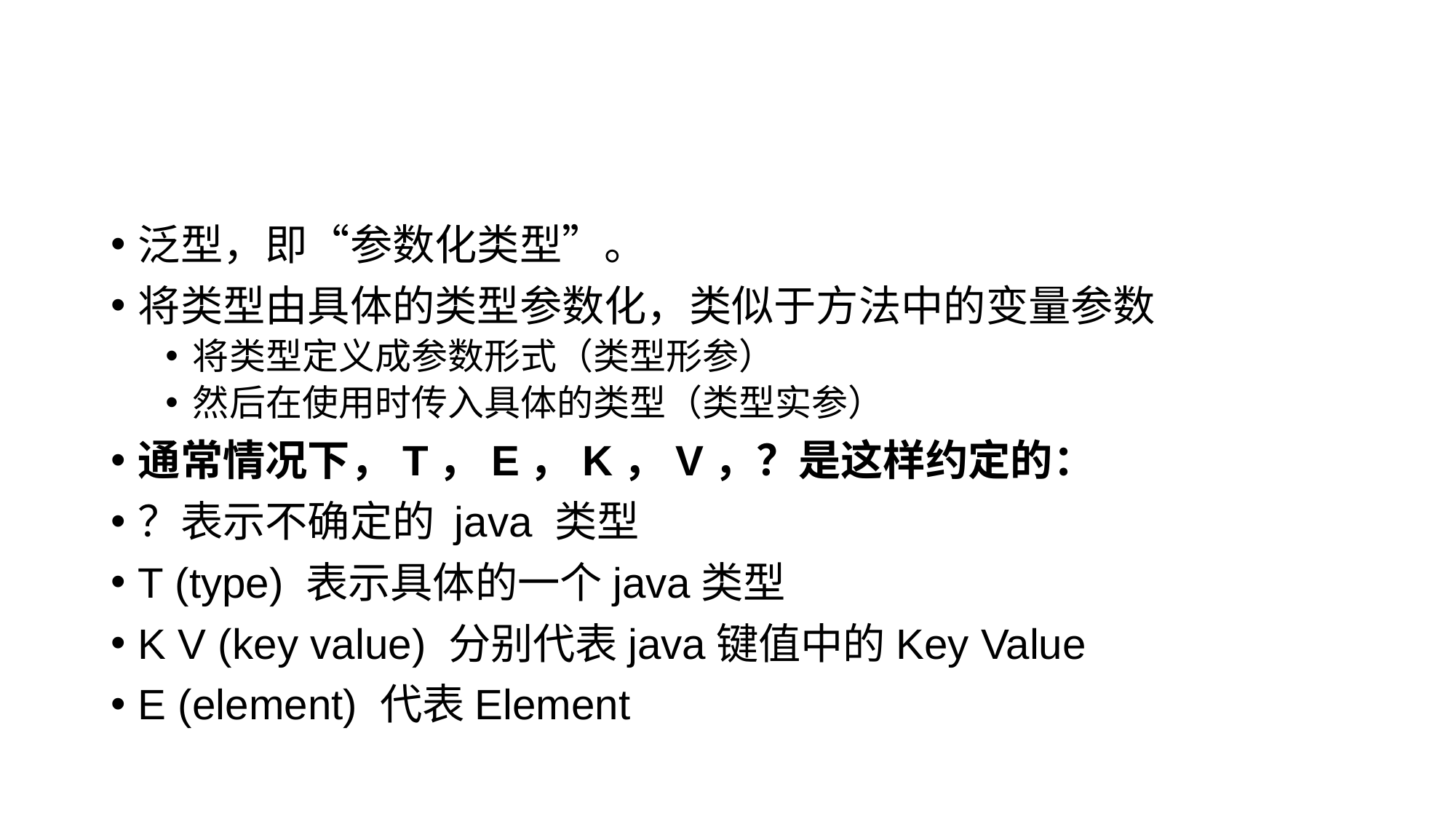

#
泛型，即“参数化类型”。
将类型由具体的类型参数化，类似于方法中的变量参数
将类型定义成参数形式（类型形参）
然后在使用时传入具体的类型（类型实参）
通常情况下，T，E，K，V，？是这样约定的：
？表示不确定的 java 类型
T (type) 表示具体的一个java类型
K V (key value) 分别代表java键值中的Key Value
E (element) 代表Element